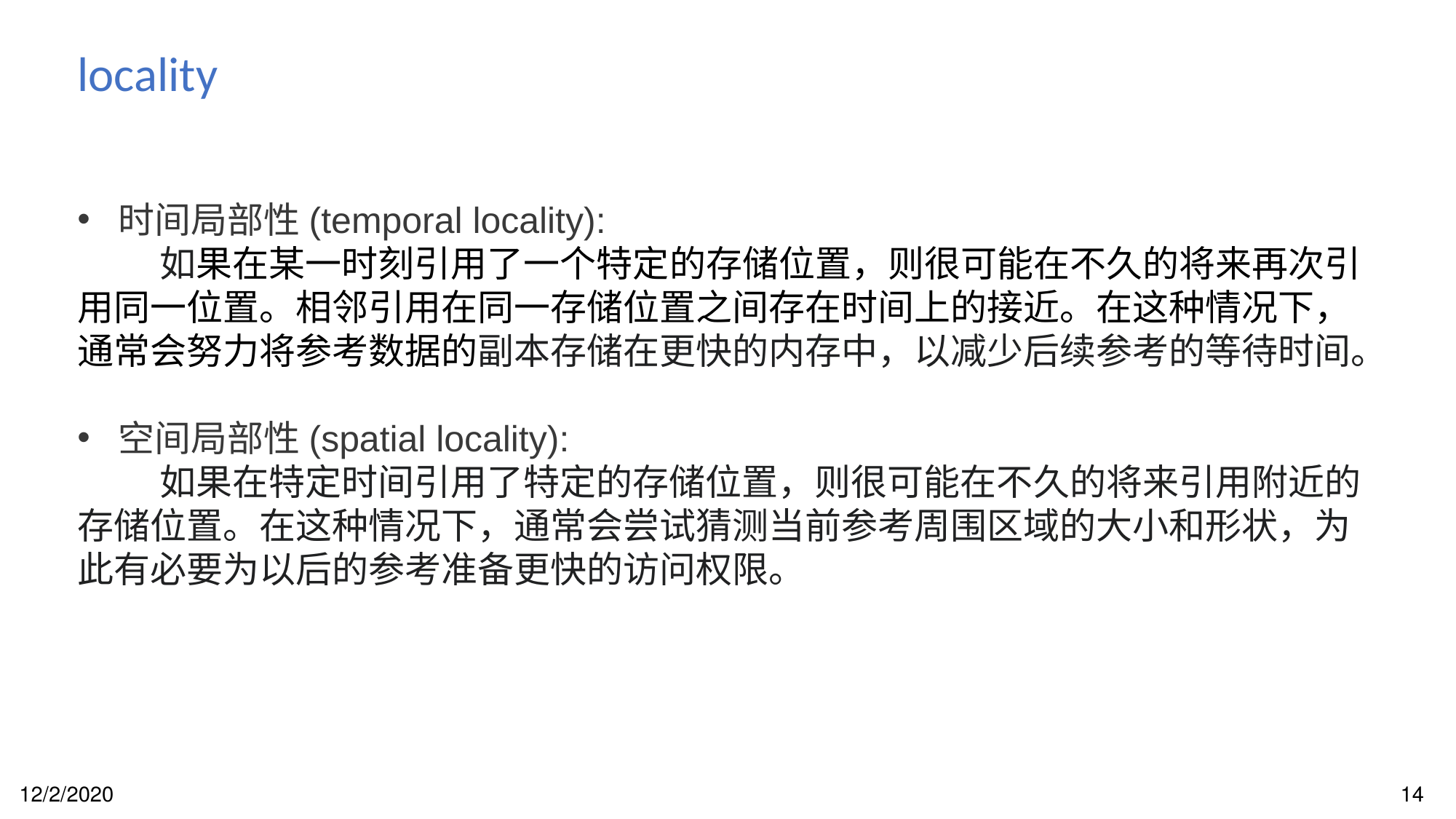

locality
时间局部性(temporal locality):
         如果在某一时刻引用了一个特定的存储位置，则很可能在不久的将来再次引用同一位置。相邻引用在同一存储位置之间存在时间上的接近。在这种情况下，通常会努力将参考数据的副本存储在更快的内存中，以减少后续参考的等待时间。

空间局部性(spatial locality):
         如果在特定时间引用了特定的存储位置，则很可能在不久的将来引用附近的存储位置。在这种情况下，通常会尝试猜测当前参考周围区域的大小和形状，为此有必要为以后的参考准备更快的访问权限。
12/2/2020
14